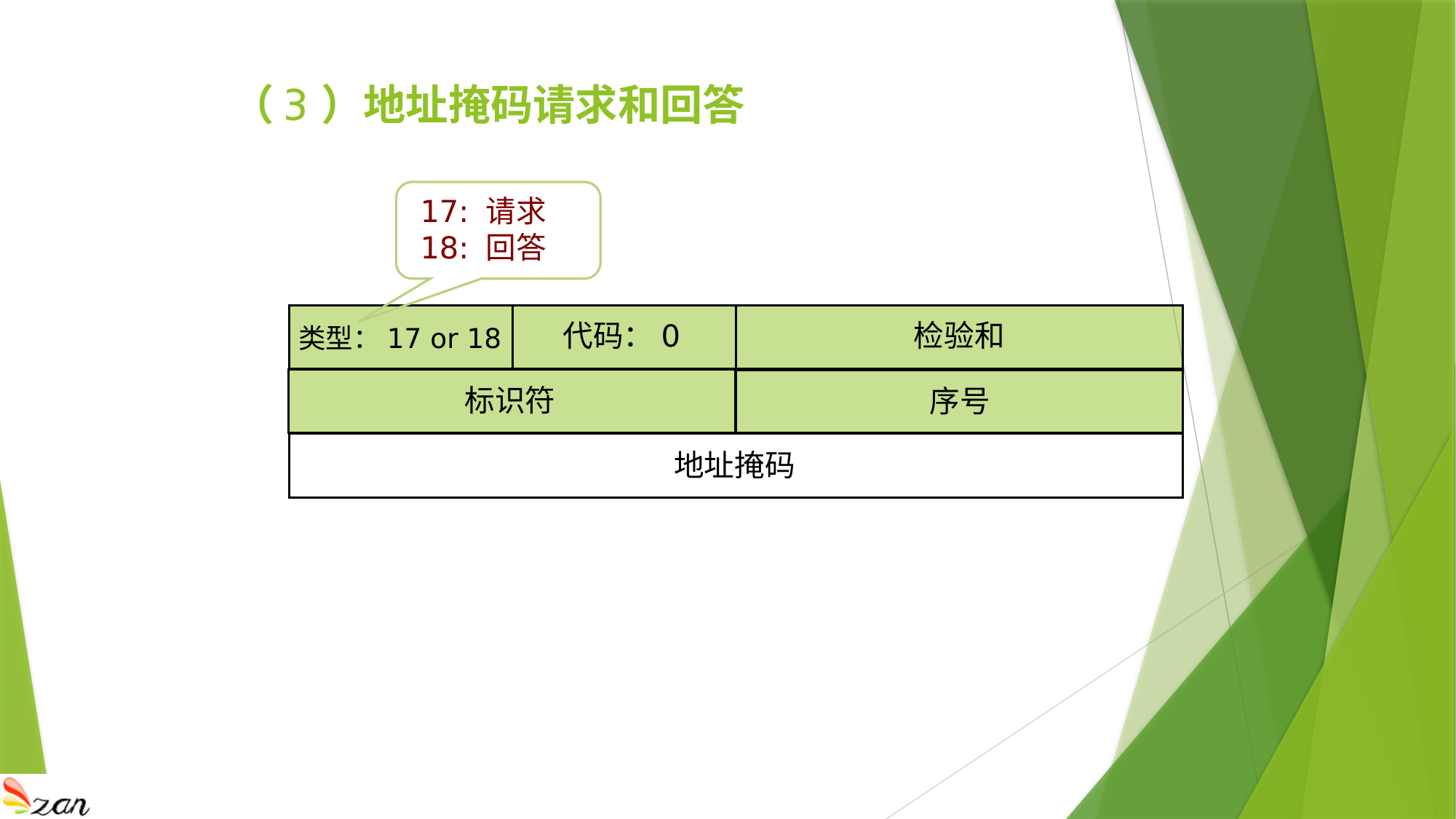

# （3）地址掩码请求和回答
  17: 请求
  18: 回答

代码：0
检验和
类型：17 or 18

标识符
序号

地址掩码